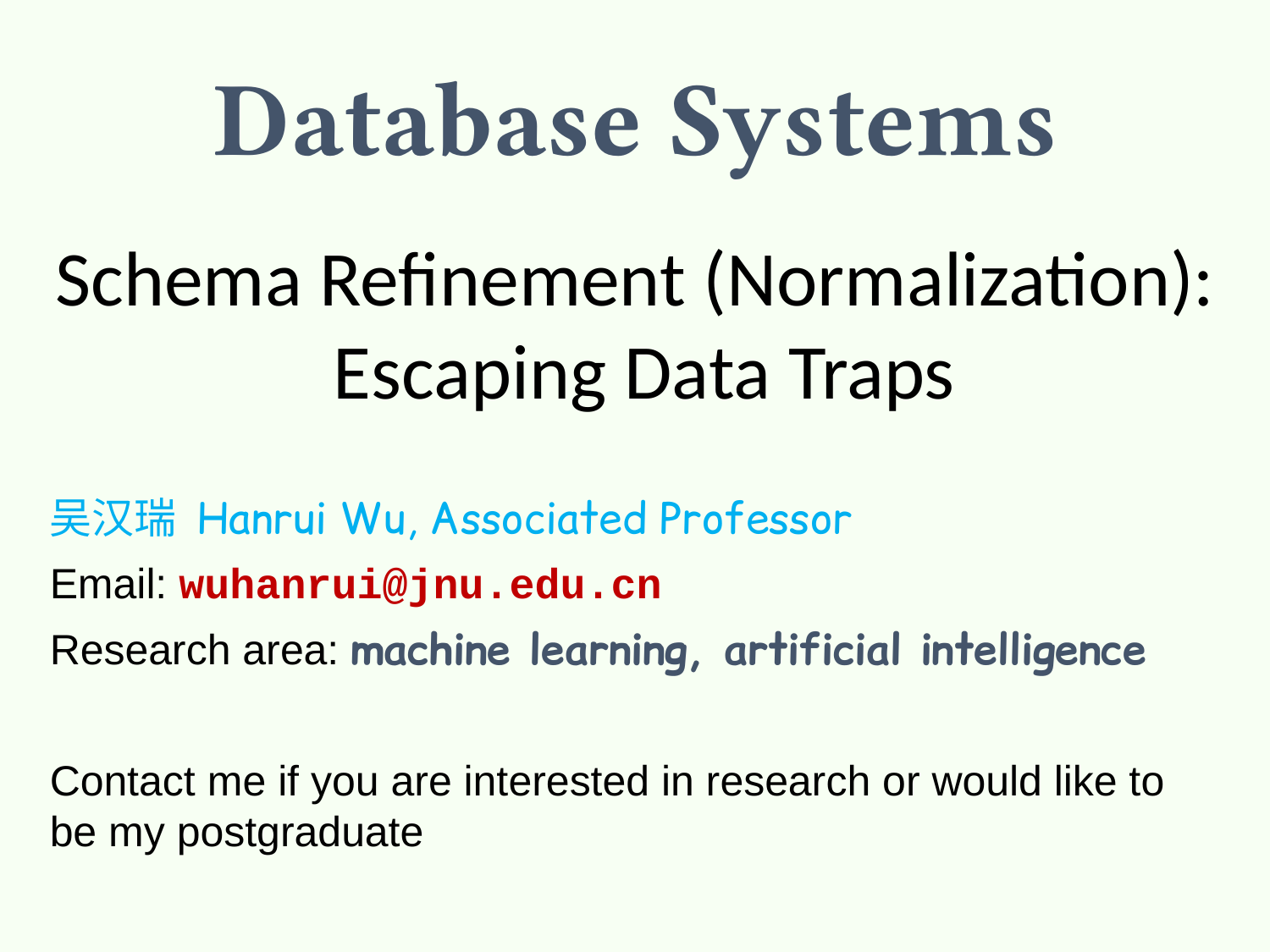

# Database Systems
Schema Refinement (Normalization):
Escaping Data Traps
吴汉瑞 Hanrui Wu, Associated Professor
Email: wuhanrui@jnu.edu.cn
Research area: machine learning, artificial intelligence

Contact me if you are interested in research or would like to be my postgraduate